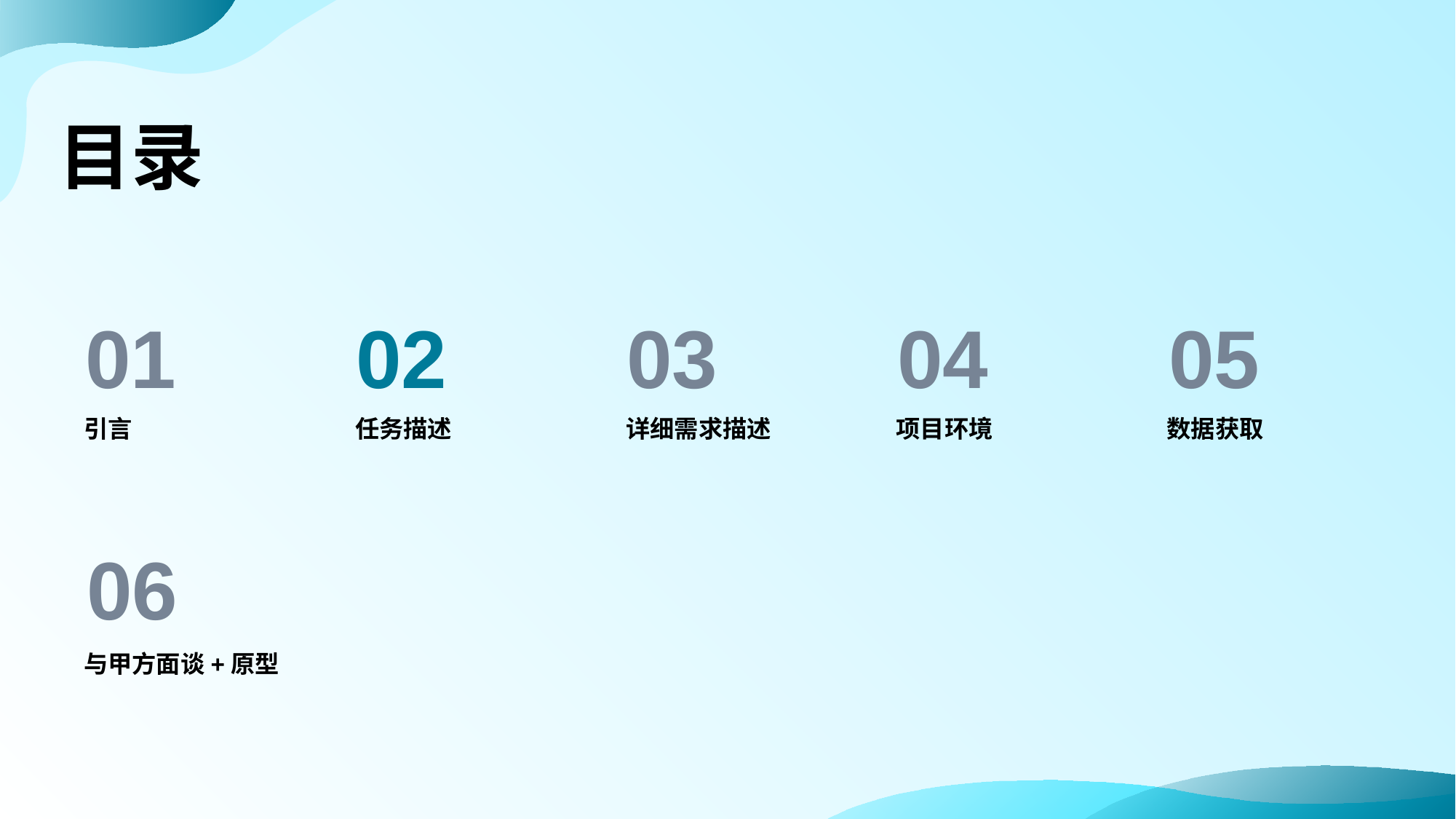

目录
01
引言

02
任务描述

03
详细需求描述

04
项目环境

05
数据获取

06
与甲方面谈+原型